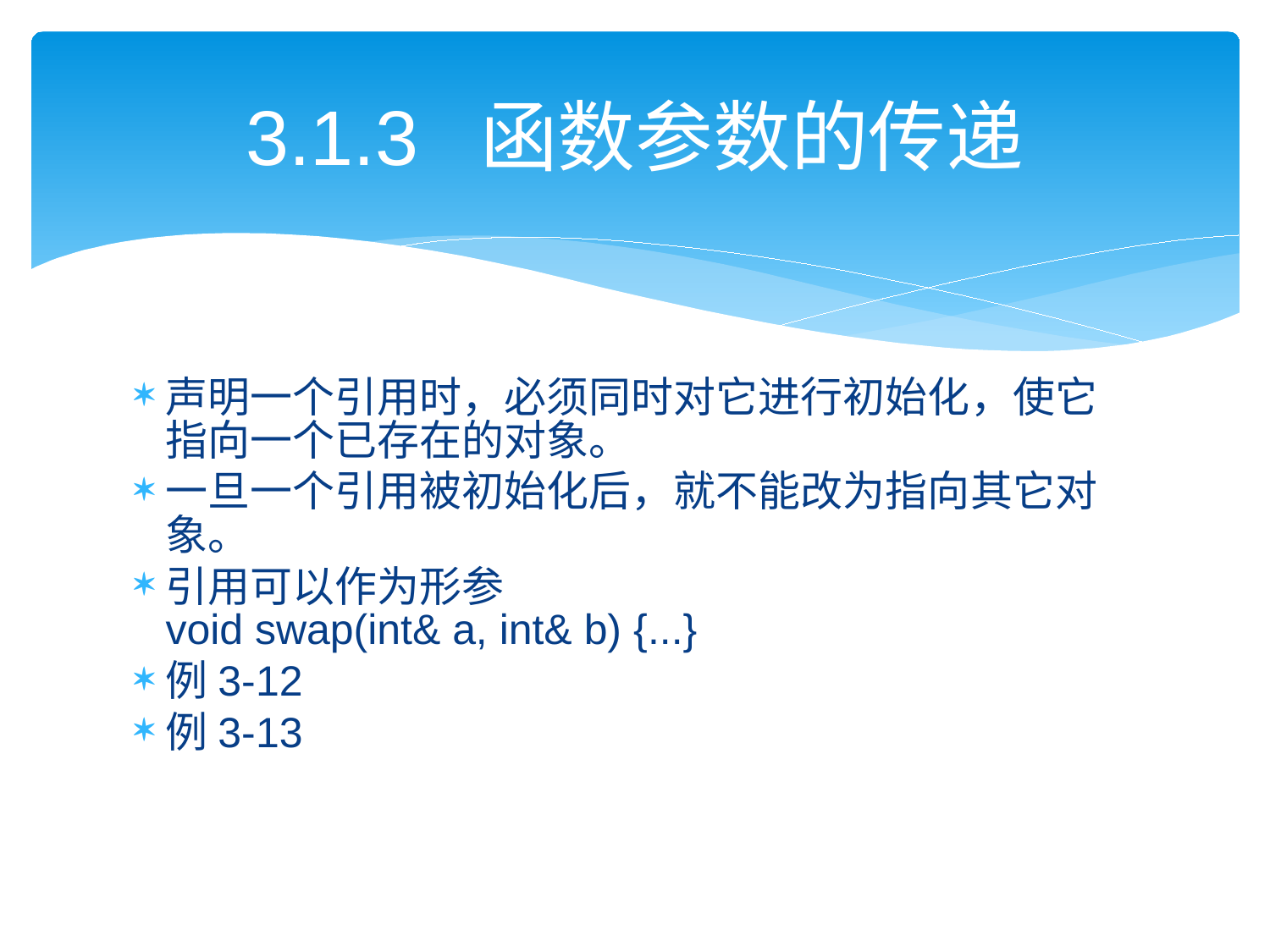

# 3.1.3  函数参数的传递
声明一个引用时，必须同时对它进行初始化，使它指向一个已存在的对象。
一旦一个引用被初始化后，就不能改为指向其它对象。
引用可以作为形参
void swap(int& a, int& b) {...}
例3-12
例3-13